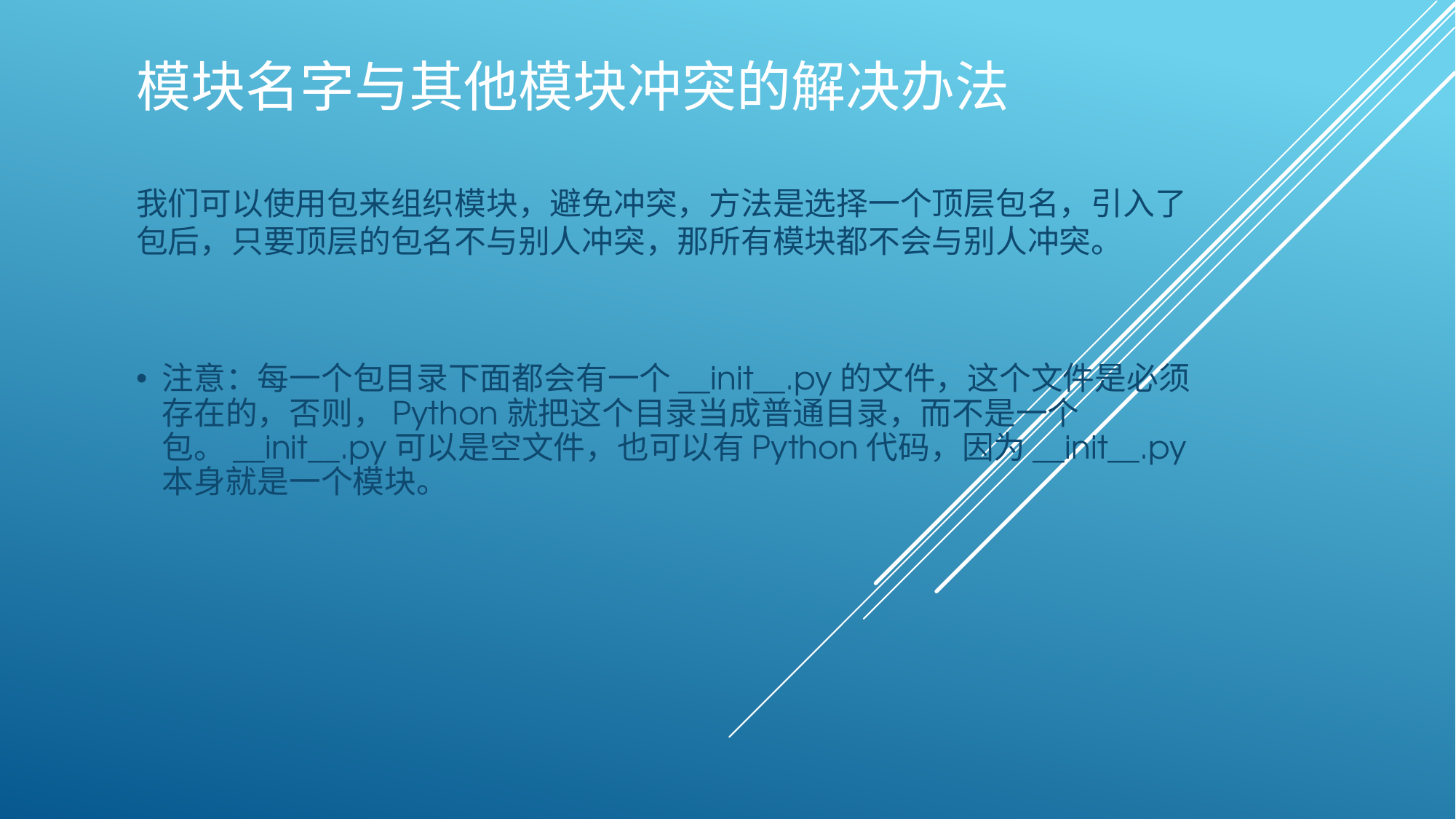

模块名字与其他模块冲突的解决办法

我们可以使用包来组织模块，避免冲突，方法是选择一个顶层包名，引入了包后，只要顶层的包名不与别人冲突，那所有模块都不会与别人冲突。

注意：每一个包目录下面都会有一个__init__.py的文件，这个文件是必须存在的，否则，Python就把这个目录当成普通目录，而不是一个包。__init__.py可以是空文件，也可以有Python代码，因为__init__.py本身就是一个模块。